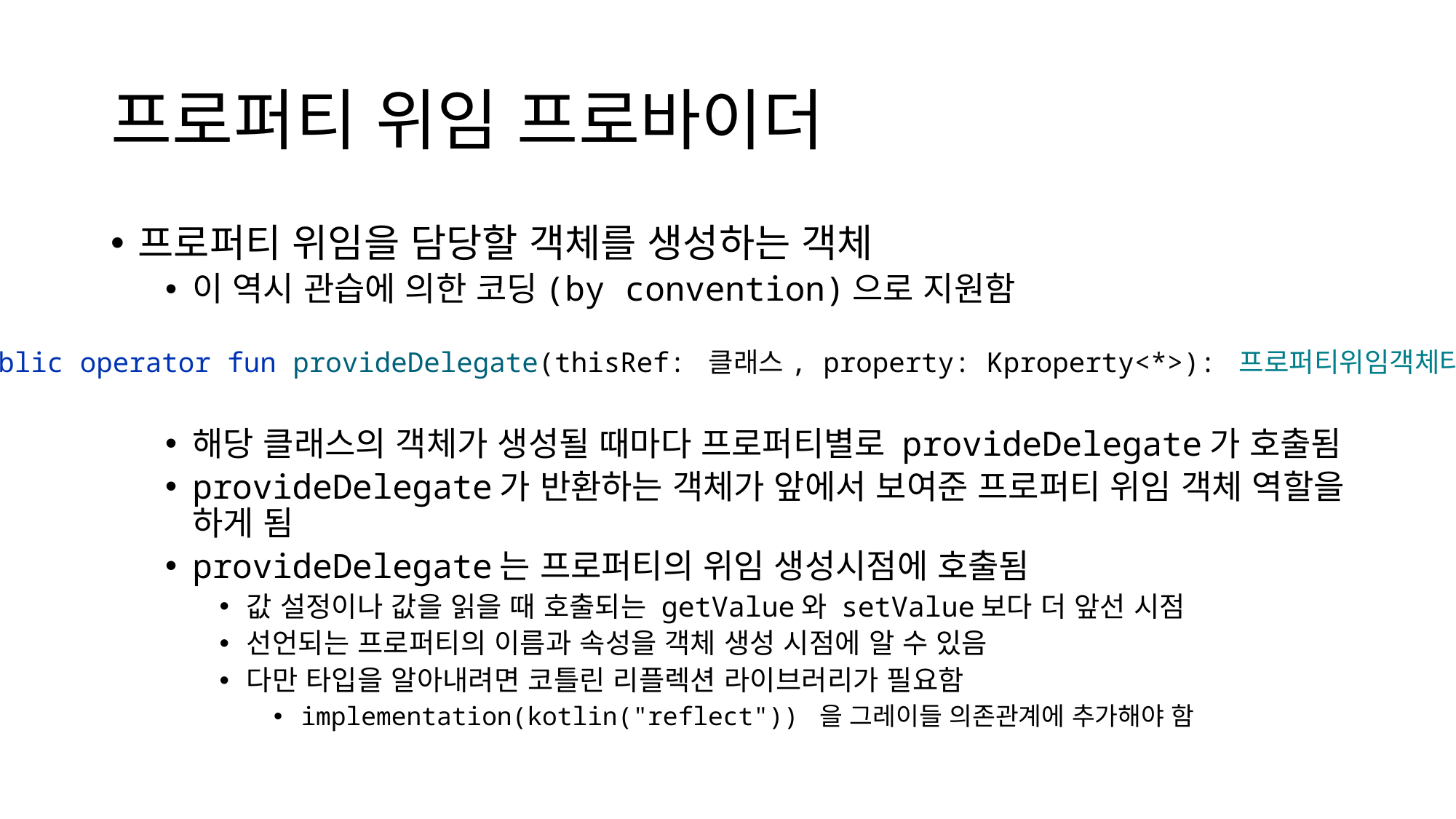

# 프로퍼티 위임 프로바이더
프로퍼티 위임을 담당할 객체를 생성하는 객체
이 역시 관습에 의한 코딩(by convention)으로 지원함

해당 클래스의 객체가 생성될 때마다 프로퍼티별로 provideDelegate가 호출됨
provideDelegate가 반환하는 객체가 앞에서 보여준 프로퍼티 위임 객체 역할을 하게 됨
provideDelegate는 프로퍼티의 위임 생성시점에 호출됨
값 설정이나 값을 읽을 때 호출되는 getValue와 setValue보다 더 앞선 시점
선언되는 프로퍼티의 이름과 속성을 객체 생성 시점에 알 수 있음
다만 타입을 알아내려면 코틀린 리플렉션 라이브러리가 필요함
implementation(kotlin("reflect")) 을 그레이들 의존관계에 추가해야 함

public operator fun provideDelegate(thisRef: 클래스, property: Kproperty<*>): 프로퍼티위임객체타입